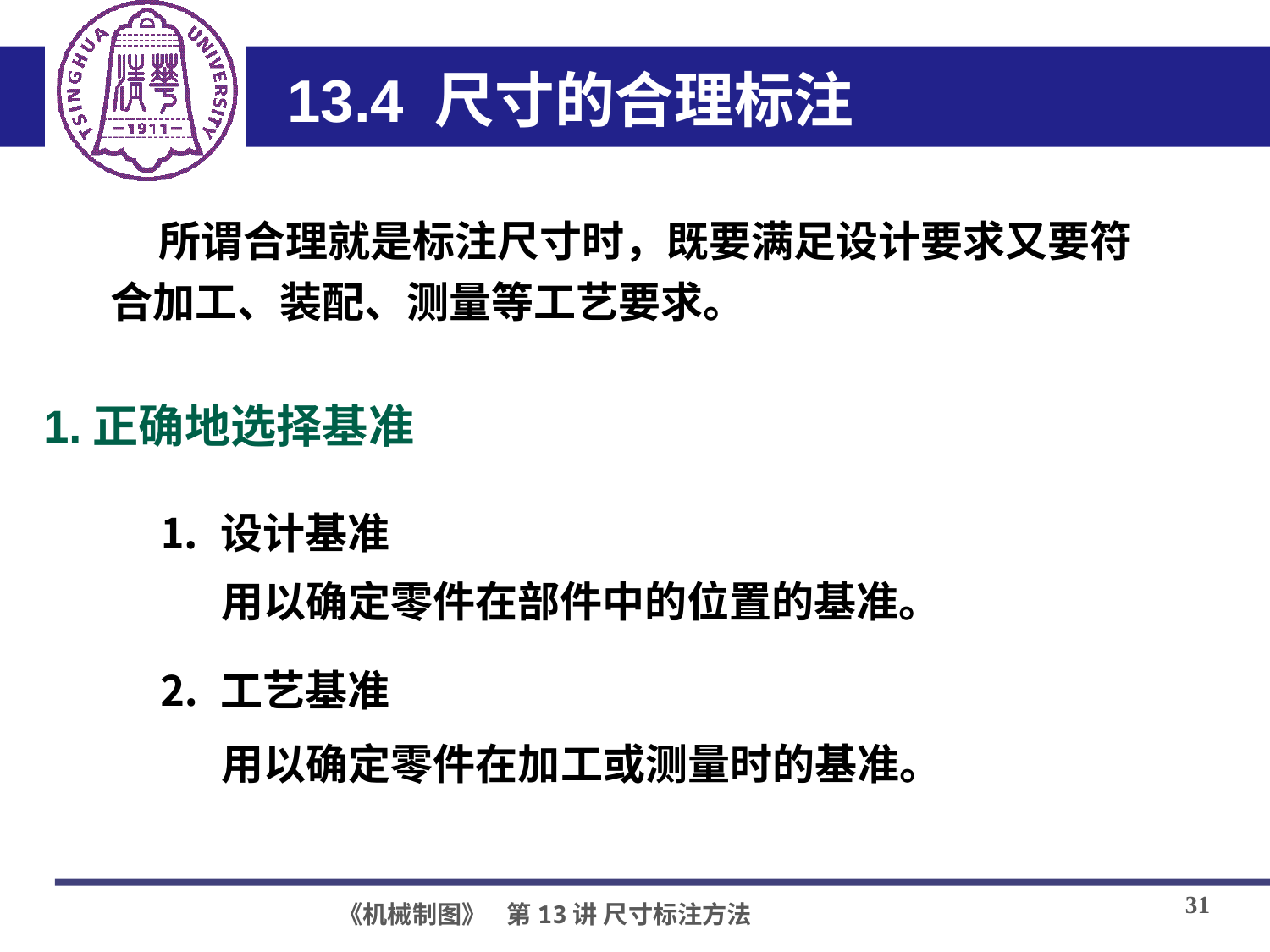

13.4 尺寸的合理标注

    所谓合理就是标注尺寸时，既要满足设计要求又要符合加工、装配、测量等工艺要求。
1.正确地选择基准
⒈ 设计基准
用以确定零件在部件中的位置的基准。
⒉ 工艺基准
用以确定零件在加工或测量时的基准。
31